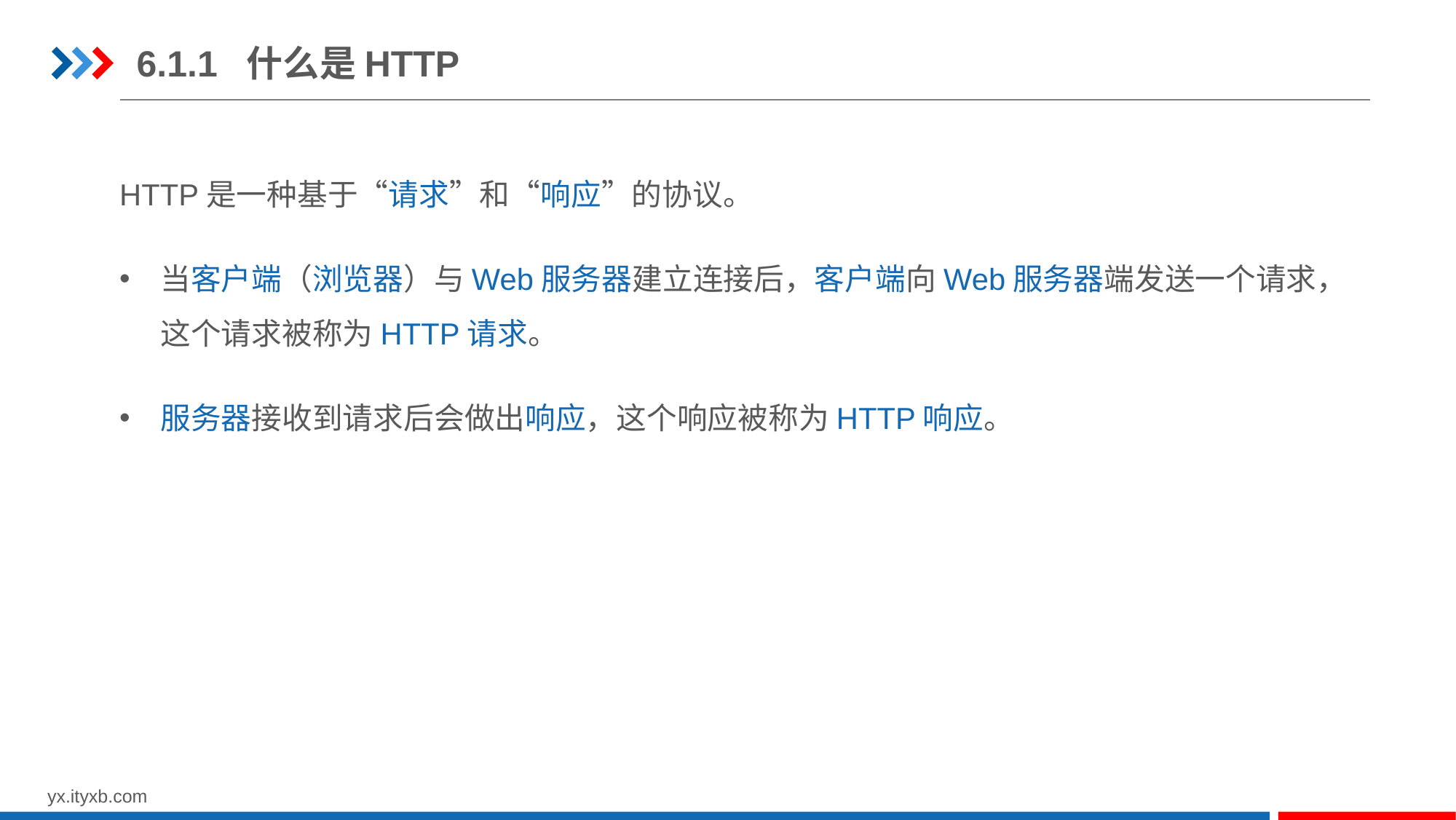

6.1.1  什么是HTTP
HTTP是一种基于“请求”和“响应”的协议。

当客户端（浏览器）与Web服务器建立连接后，客户端向Web服务器端发送一个请求，这个请求被称为HTTP请求。

服务器接收到请求后会做出响应，这个响应被称为HTTP响应。